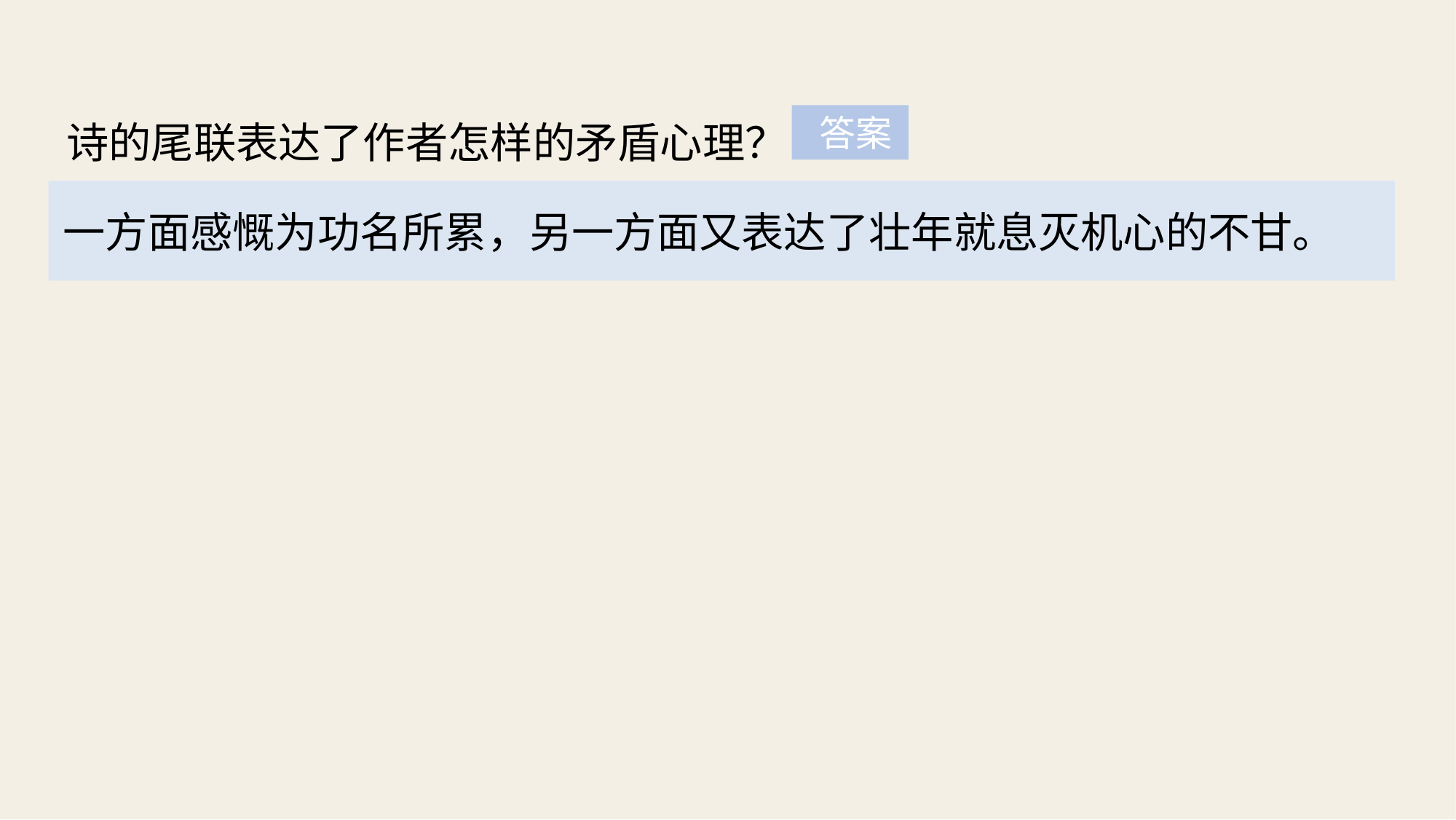

诗的尾联表达了作者怎样的矛盾心理？
 答案
一方面感慨为功名所累，另一方面又表达了壮年就息灭机心的不甘。